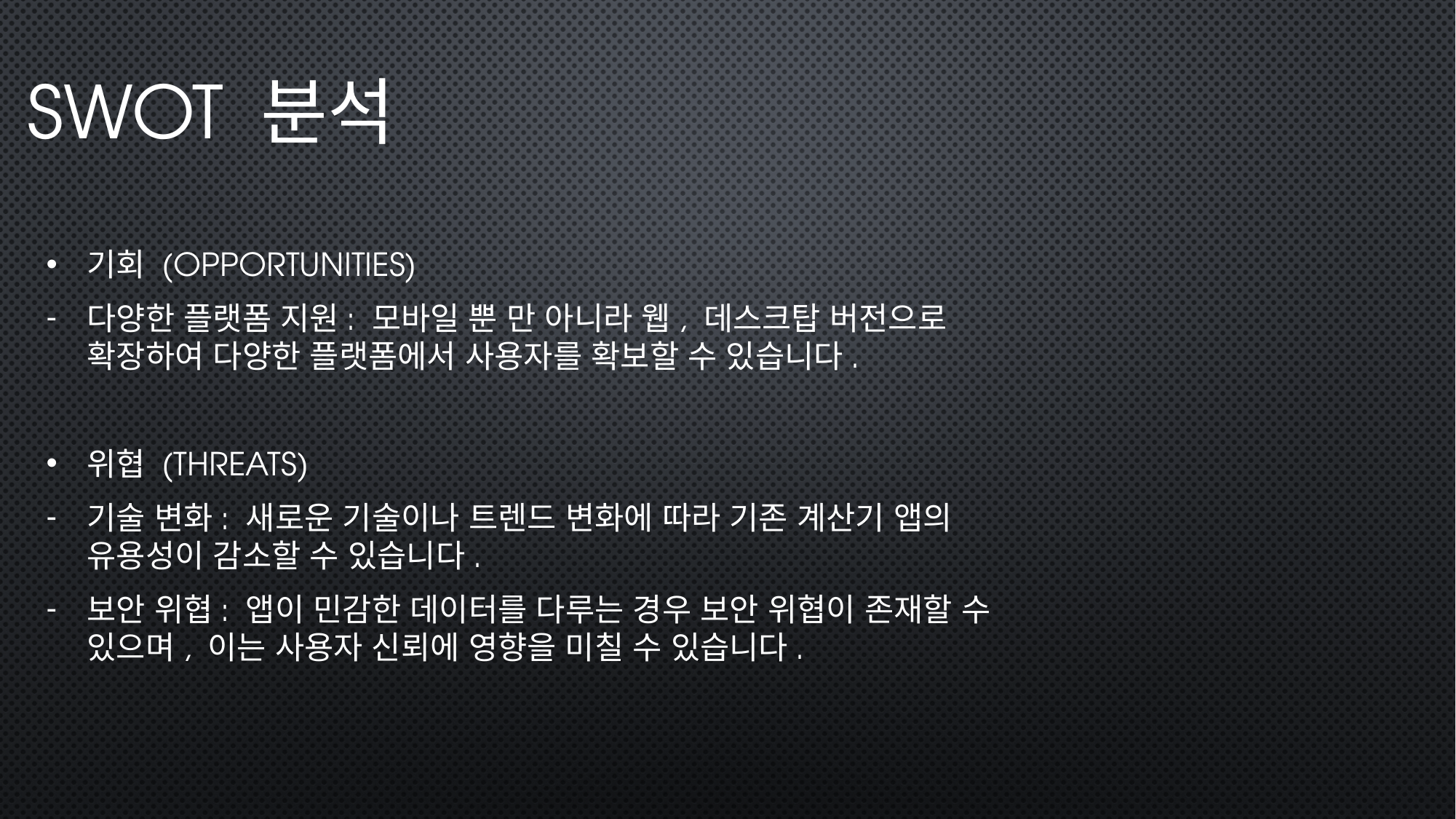

# Swot 분석
기회 (opportunities)
다양한 플랫폼 지원: 모바일 뿐 만 아니라 웹, 데스크탑 버전으로 확장하여 다양한 플랫폼에서 사용자를 확보할 수 있습니다.

위협 (threats)
기술 변화: 새로운 기술이나 트렌드 변화에 따라 기존 계산기 앱의 유용성이 감소할 수 있습니다.
보안 위협: 앱이 민감한 데이터를 다루는 경우 보안 위협이 존재할 수 있으며, 이는 사용자 신뢰에 영향을 미칠 수 있습니다.